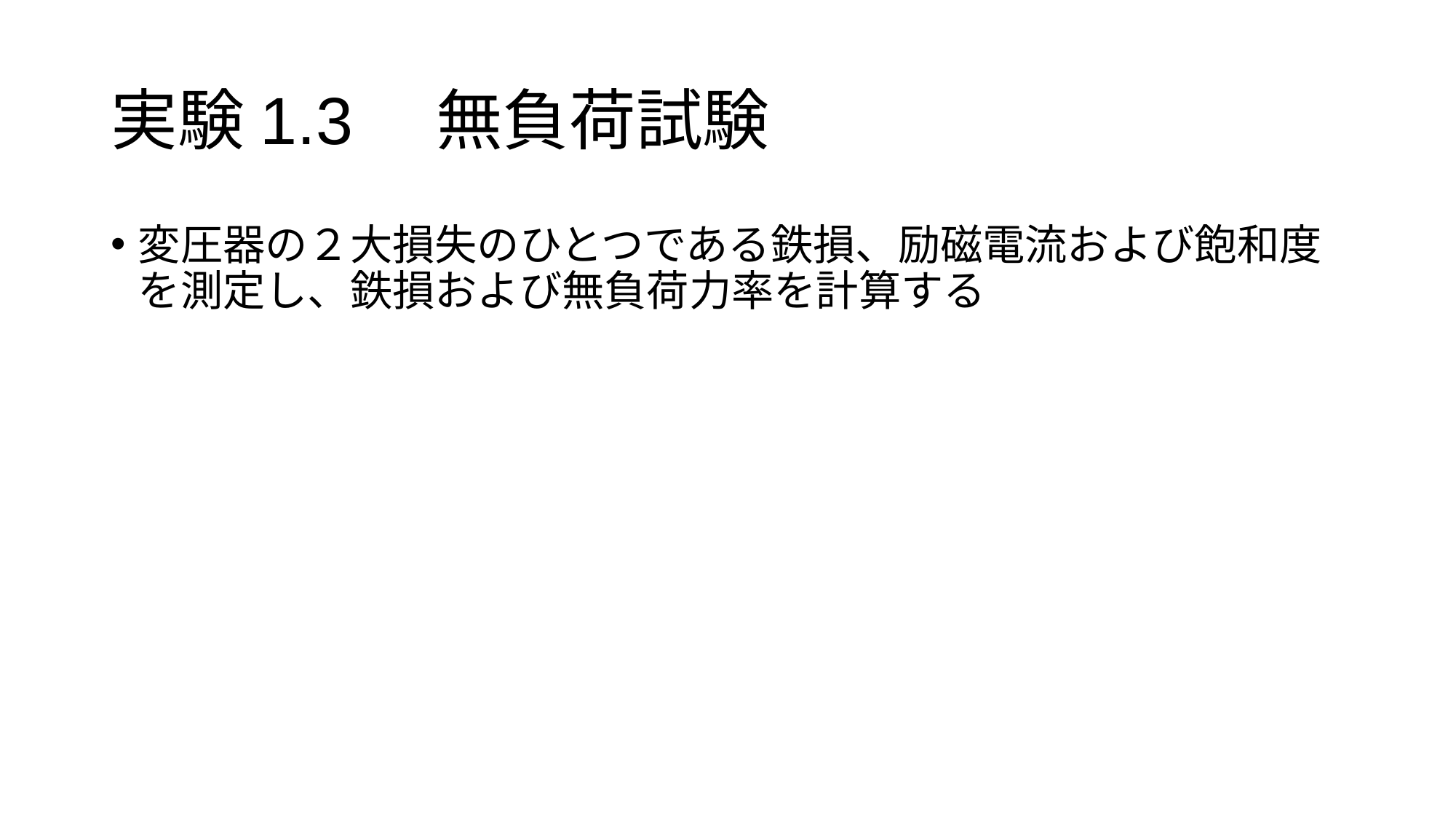

# 実験1.3　無負荷試験
変圧器の２大損失のひとつである鉄損、励磁電流および飽和度を測定し、鉄損および無負荷力率を計算する